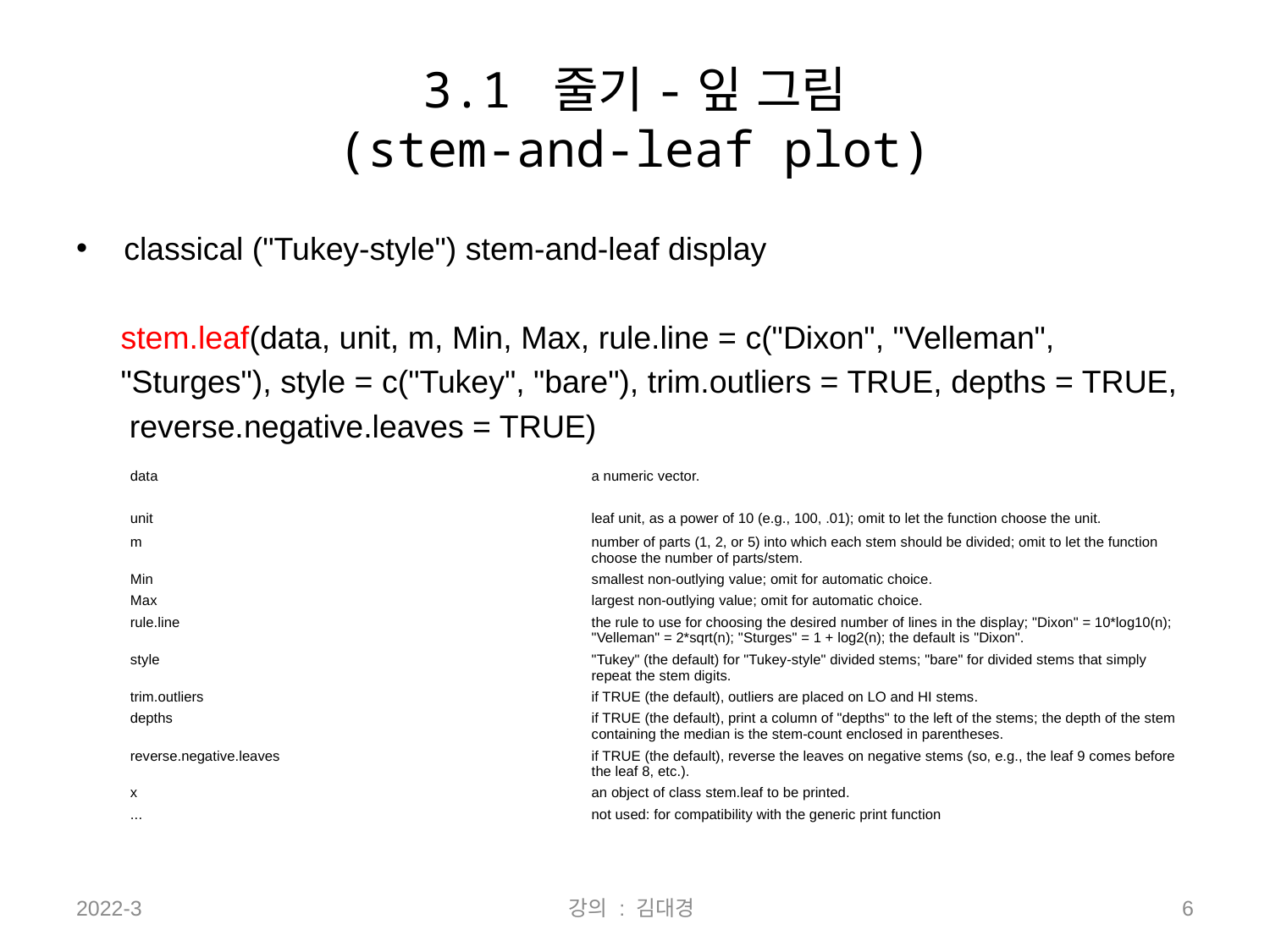

# 3.1 줄기-잎 그림 (stem-and-leaf plot)
classical ("Tukey-style") stem-and-leaf display

     stem.leaf(data, unit, m, Min, Max, rule.line = c("Dixon", "Velleman",
     "Sturges"), style = c("Tukey", "bare"), trim.outliers = TRUE, depths = TRUE,
      reverse.negative.leaves = TRUE)

| data | a numeric vector. |
| --- | --- |
| unit | leaf unit, as a power of 10 (e.g., 100, .01); omit to let the function choose the unit. |
| m | number of parts (1, 2, or 5) into which each stem should be divided; omit to let the function choose the number of parts/stem. |
| Min | smallest non-outlying value; omit for automatic choice. |
| Max | largest non-outlying value; omit for automatic choice. |
| rule.line | the rule to use for choosing the desired number of lines in the display; "Dixon" = 10\*log10(n); "Velleman" = 2\*sqrt(n); "Sturges" = 1 + log2(n); the default is "Dixon". |
| style | "Tukey" (the default) for "Tukey-style" divided stems; "bare" for divided stems that simply repeat the stem digits. |
| trim.outliers | if TRUE (the default), outliers are placed on LO and HI stems. |
| depths | if TRUE (the default), print a column of "depths" to the left of the stems; the depth of the stem containing the median is the stem-count enclosed in parentheses. |
| reverse.negative.leaves | if TRUE (the default), reverse the leaves on negative stems (so, e.g., the leaf 9 comes before the leaf 8, etc.). |
| x | an object of class stem.leaf to be printed. |
| ... | not used: for compatibility with the generic print function |
2022-3
강의 : 김대경
6